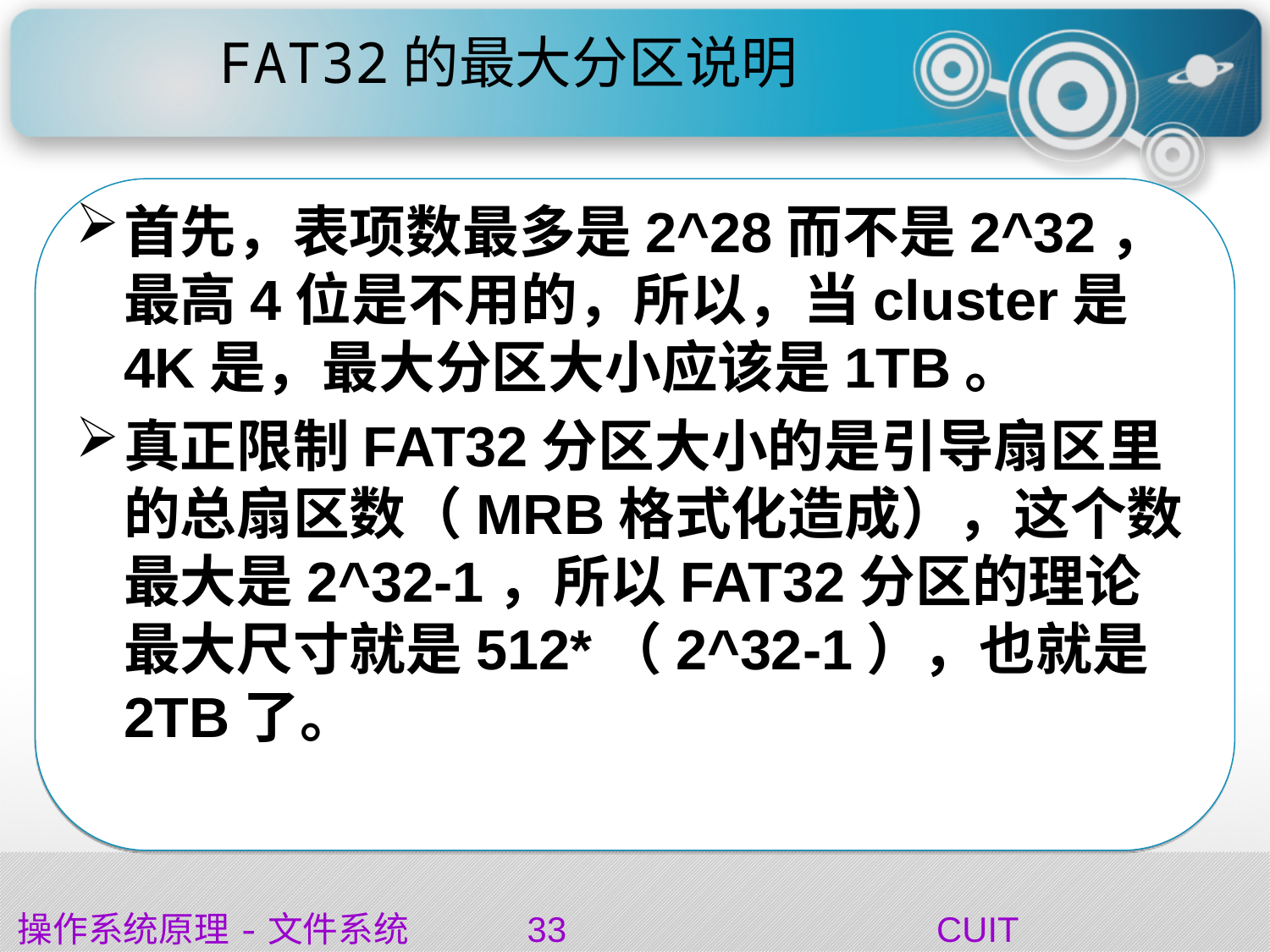

# FAT32的最大分区说明
首先，表项数最多是2^28而不是2^32，最高4位是不用的，所以，当cluster是4K是，最大分区大小应该是1TB。
真正限制FAT32分区大小的是引导扇区里的总扇区数（MRB格式化造成），这个数最大是2^32-1，所以FAT32分区的理论最大尺寸就是512*（2^32-1），也就是2TB了。